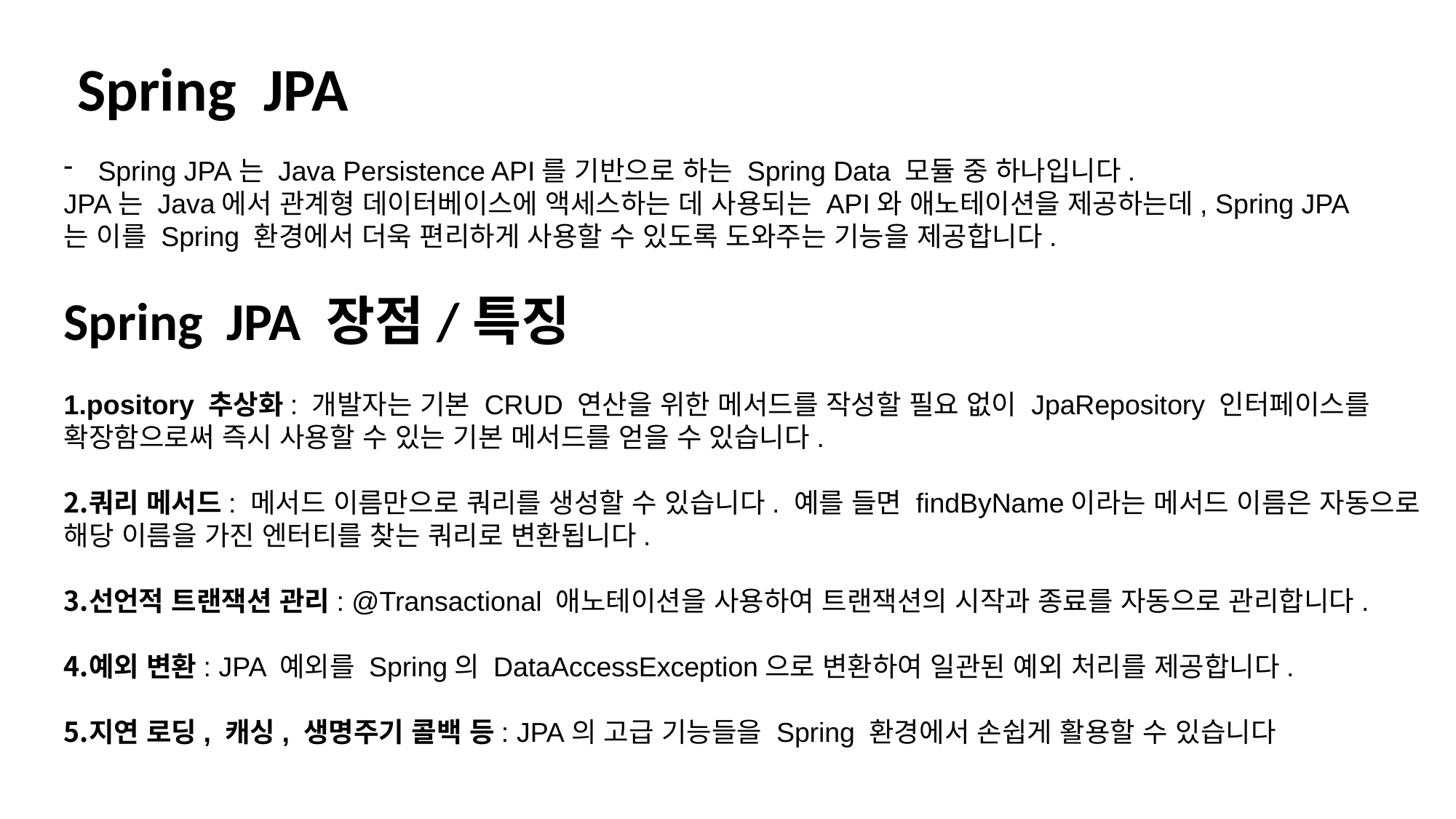

Spring  JPA

Spring JPA는 Java Persistence API를 기반으로 하는 Spring Data 모듈 중 하나입니다.
JPA는 Java에서 관계형 데이터베이스에 액세스하는 데 사용되는 API와 애노테이션을 제공하는데, Spring JPA는 이를 Spring 환경에서 더욱 편리하게 사용할 수 있도록 도와주는 기능을 제공합니다.
 Spring  JPA 장점/특징

pository 추상화: 개발자는 기본 CRUD 연산을 위한 메서드를 작성할 필요 없이 JpaRepository 인터페이스를 확장함으로써 즉시 사용할 수 있는 기본 메서드를 얻을 수 있습니다.

쿼리 메서드: 메서드 이름만으로 쿼리를 생성할 수 있습니다. 예를 들면 findByName이라는 메서드 이름은 자동으로 해당 이름을 가진 엔터티를 찾는 쿼리로 변환됩니다.

선언적 트랜잭션 관리: @Transactional 애노테이션을 사용하여 트랜잭션의 시작과 종료를 자동으로 관리합니다.

예외 변환: JPA 예외를 Spring의 DataAccessException으로 변환하여 일관된 예외 처리를 제공합니다.

지연 로딩, 캐싱, 생명주기 콜백 등: JPA의 고급 기능들을 Spring 환경에서 손쉽게 활용할 수 있습니다